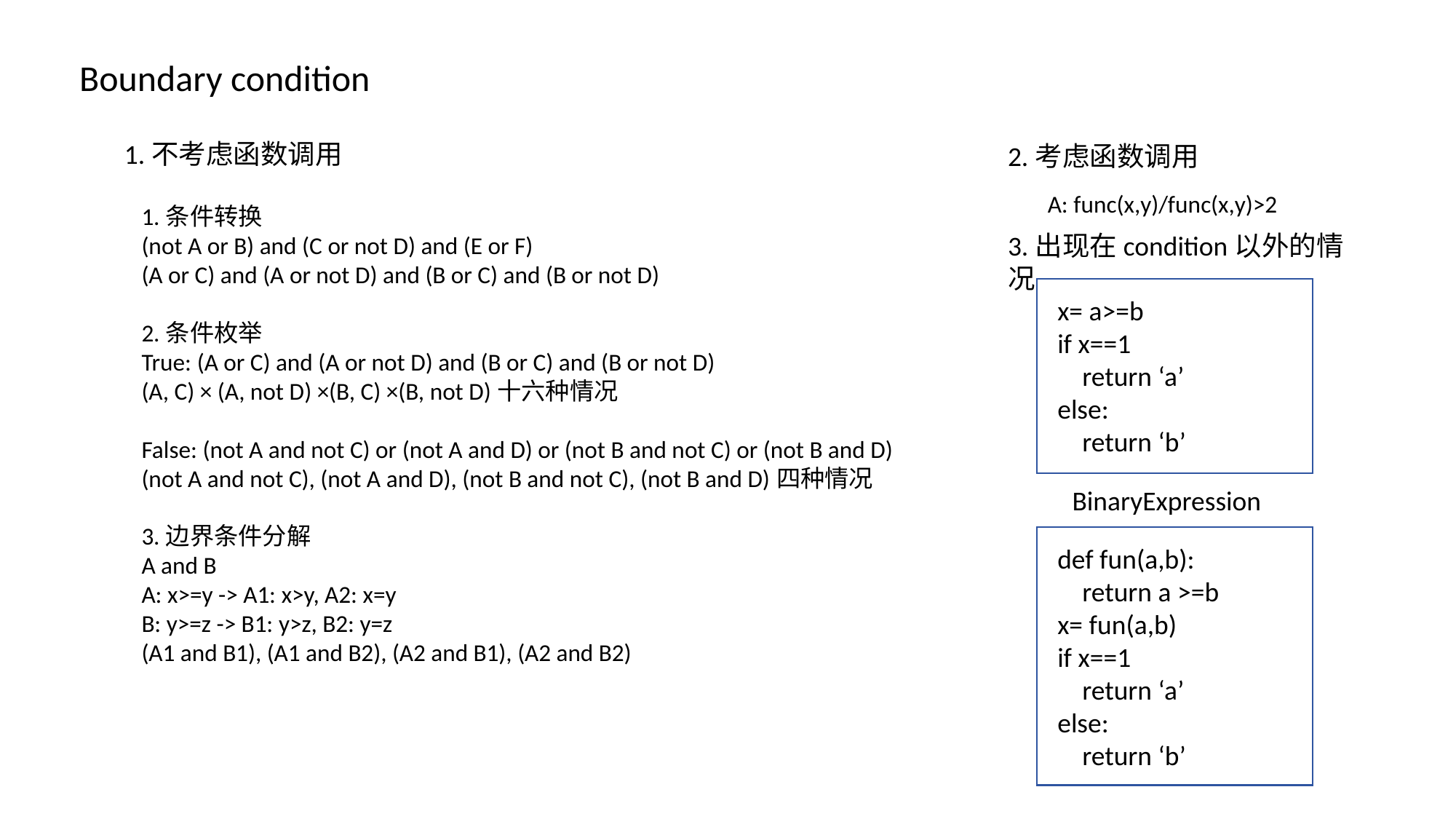

Boundary condition
1.不考虑函数调用
2.考虑函数调用
A: func(x,y)/func(x,y)>2
1.条件转换
(not A or B) and (C or not D) and (E or F)
(A or C) and (A or not D) and (B or C) and (B or not D)

2.条件枚举
True: (A or C) and (A or not D) and (B or C) and (B or not D)
(A, C) × (A, not D) ×(B, C) ×(B, not D)十六种情况

False: (not A and not C) or (not A and D) or (not B and not C) or (not B and D)
(not A and not C), (not A and D), (not B and not C), (not B and D)四种情况

3.边界条件分解
A and B
A: x>=y -> A1: x>y, A2: x=y
B: y>=z -> B1: y>z, B2: y=z
(A1 and B1), (A1 and B2), (A2 and B1), (A2 and B2)
3.出现在condition以外的情况

x= a>=b
if x==1
    return ‘a’
else:
    return ‘b’
BinaryExpression

def fun(a,b):
    return a >=b
x= fun(a,b)
if x==1
    return ‘a’
else:
    return ‘b’